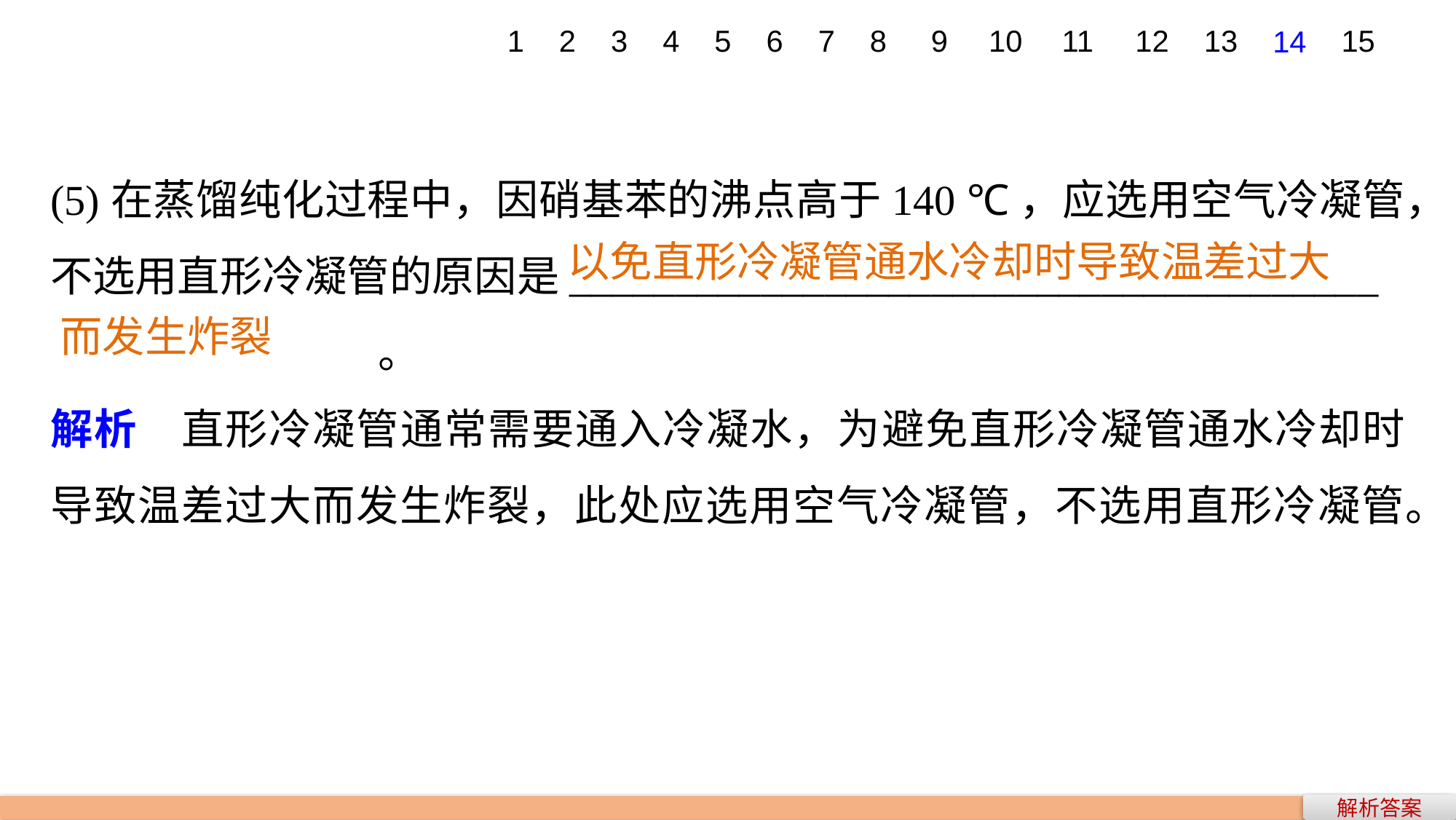

1
2
3
4
5
6
7
8
9
10
12
13
15
11
14
(5)在蒸馏纯化过程中，因硝基苯的沸点高于140 ℃，应选用空气冷凝管，不选用直形冷凝管的原因是______________________________________
		。
解析　直形冷凝管通常需要通入冷凝水，为避免直形冷凝管通水冷却时导致温差过大而发生炸裂，此处应选用空气冷凝管，不选用直形冷凝管。
以免直形冷凝管通水冷却时导致温差过大
而发生炸裂

解析答案